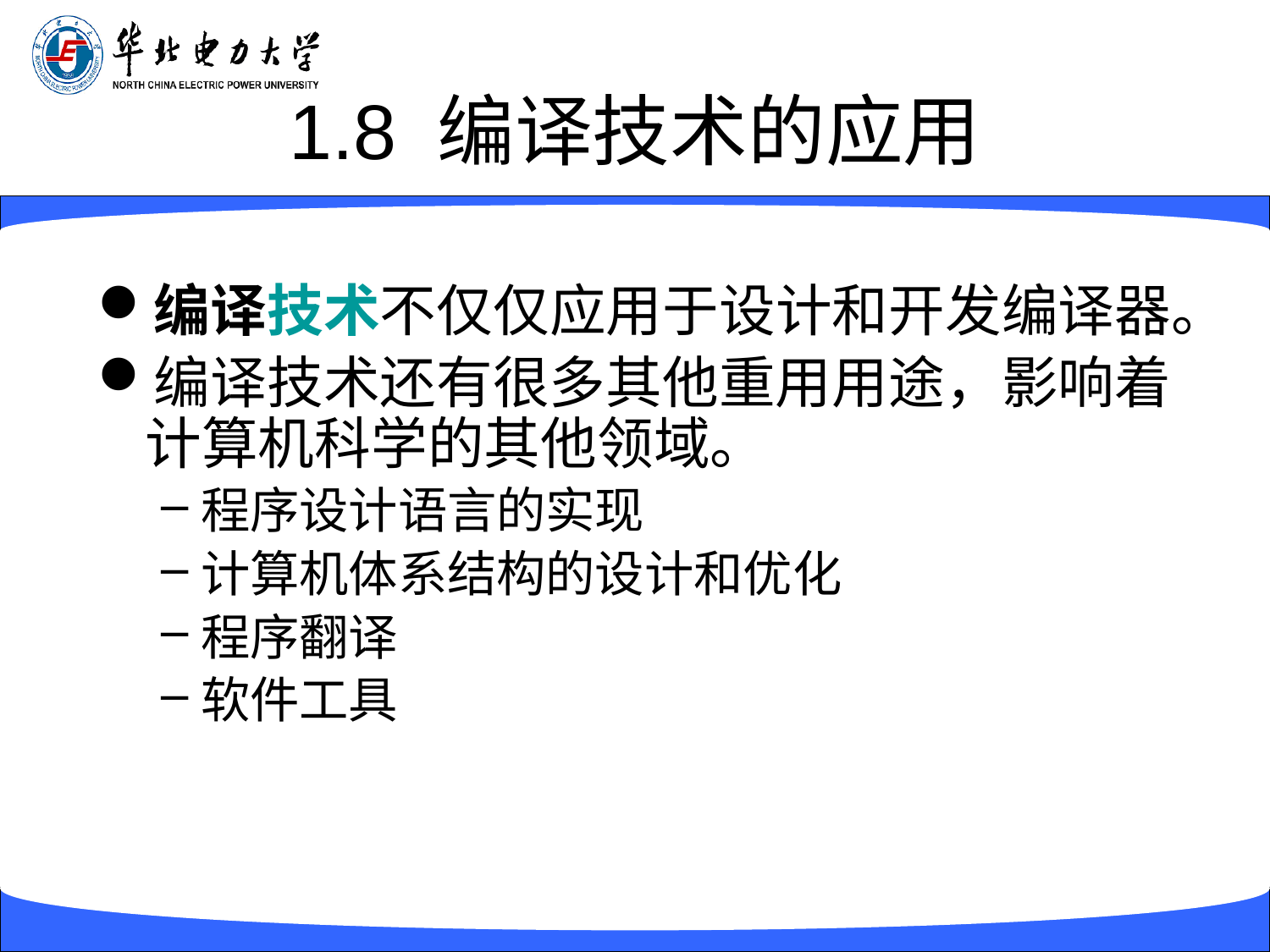

# 1.8 编译技术的应用
编译技术不仅仅应用于设计和开发编译器。
编译技术还有很多其他重用用途，影响着计算机科学的其他领域。
程序设计语言的实现
计算机体系结构的设计和优化
程序翻译
软件工具